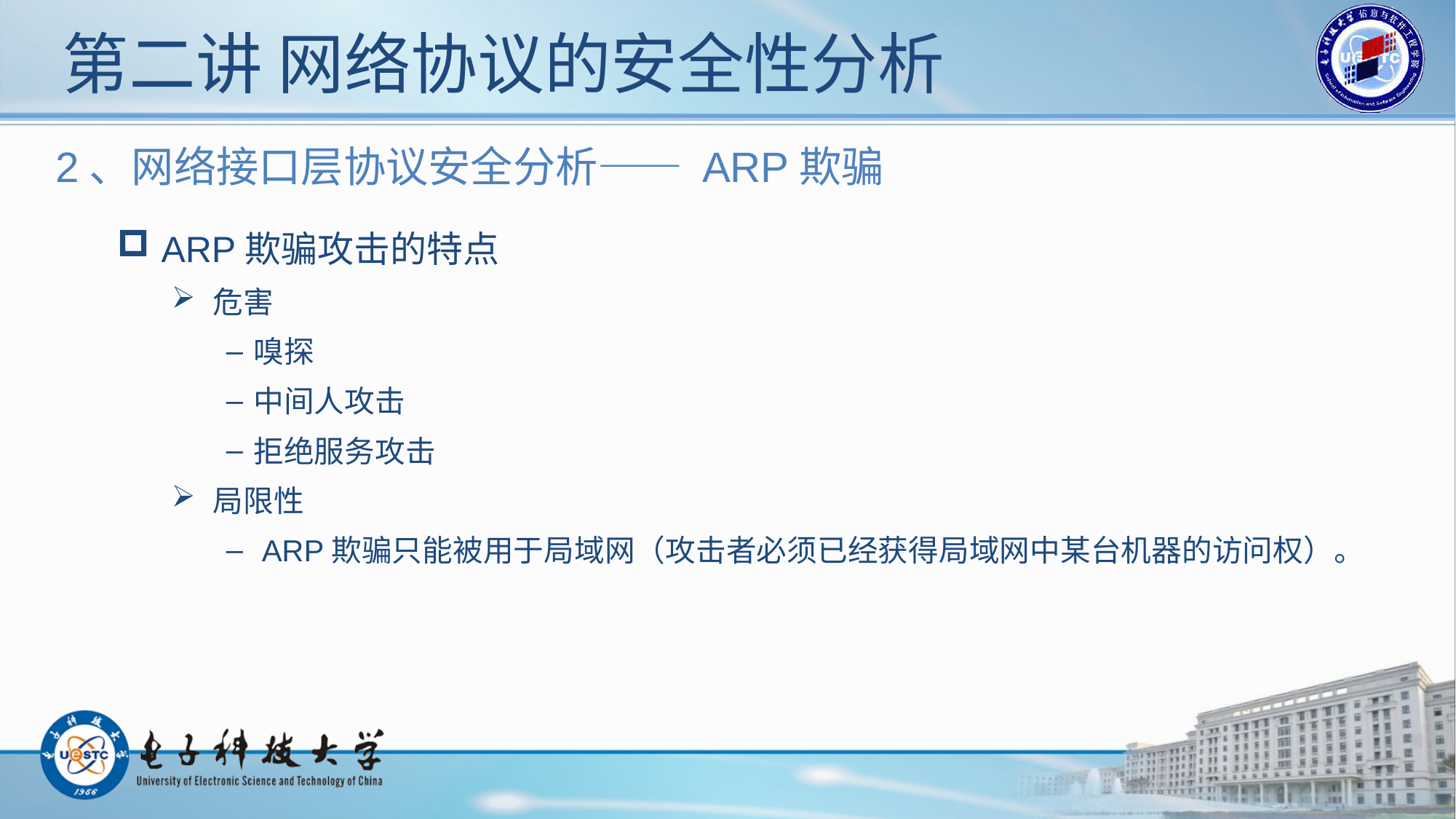

# 第二讲 网络协议的安全性分析
2、网络接口层协议安全分析—— ARP欺骗
 ARP欺骗攻击的特点
 危害
嗅探
中间人攻击
拒绝服务攻击
 局限性
 ARP欺骗只能被用于局域网（攻击者必须已经获得局域网中某台机器的访问权）。